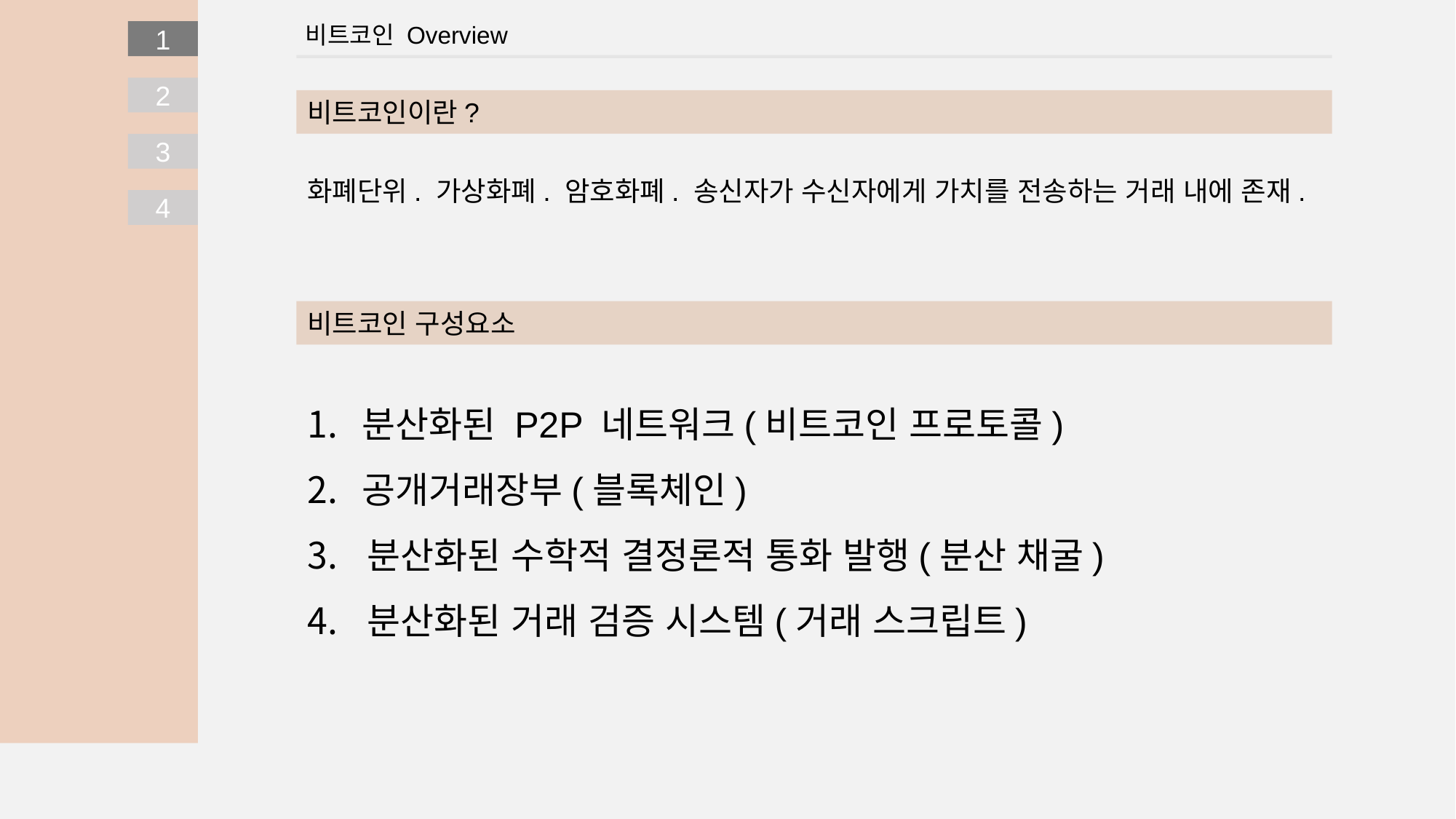

비트코인 Overview

1

2
비트코인이란?
3
화폐단위. 가상화폐. 암호화폐. 송신자가 수신자에게 가치를 전송하는 거래 내에 존재.
4
비트코인 구성요소
분산화된 P2P 네트워크(비트코인 프로토콜)
공개거래장부(블록체인)
 분산화된 수학적 결정론적 통화 발행(분산 채굴)
 분산화된 거래 검증 시스템(거래 스크립트)